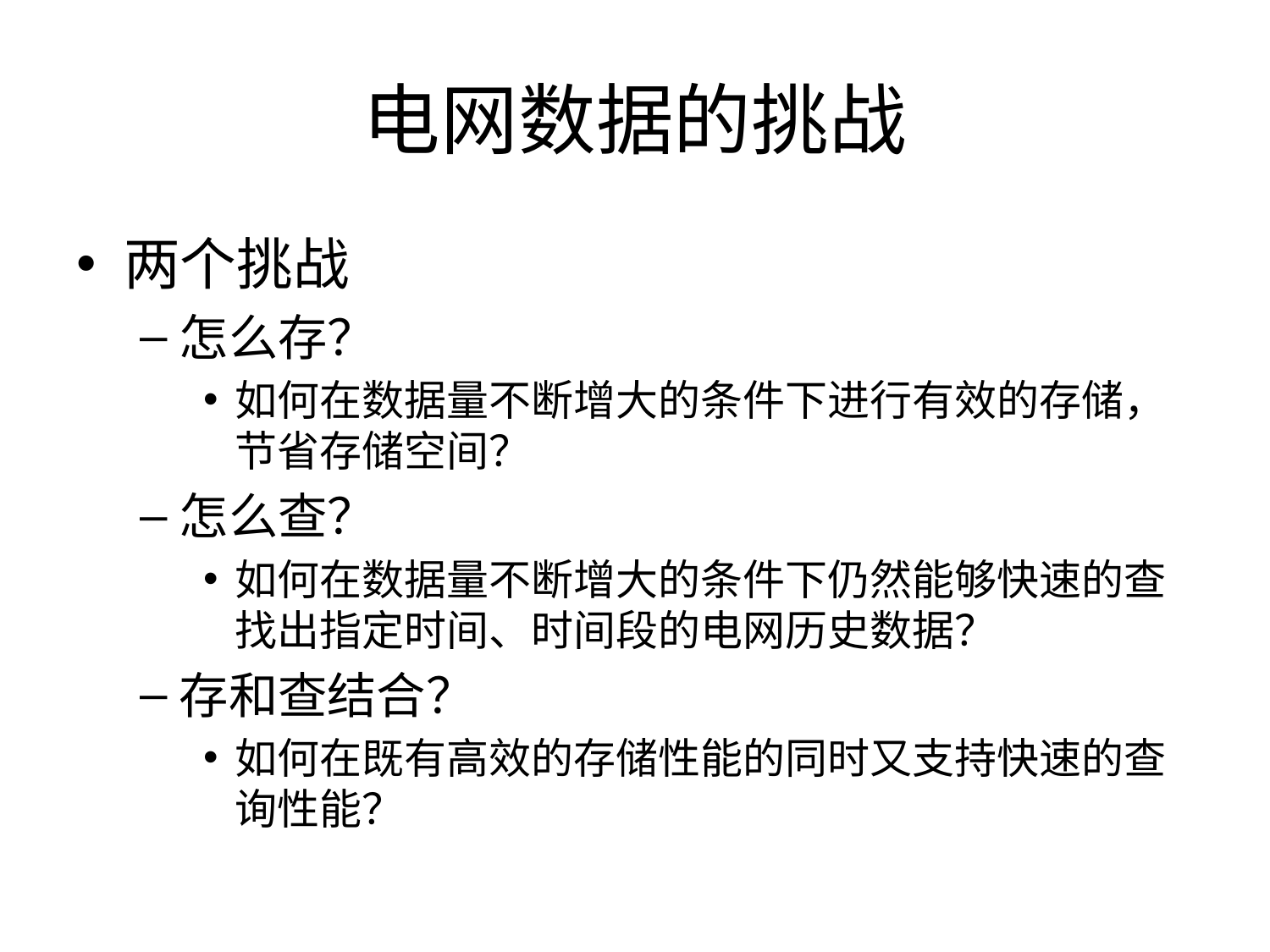

# 电网数据的挑战
两个挑战
怎么存？
如何在数据量不断增大的条件下进行有效的存储，节省存储空间？
怎么查？
如何在数据量不断增大的条件下仍然能够快速的查找出指定时间、时间段的电网历史数据？
存和查结合？
如何在既有高效的存储性能的同时又支持快速的查询性能？